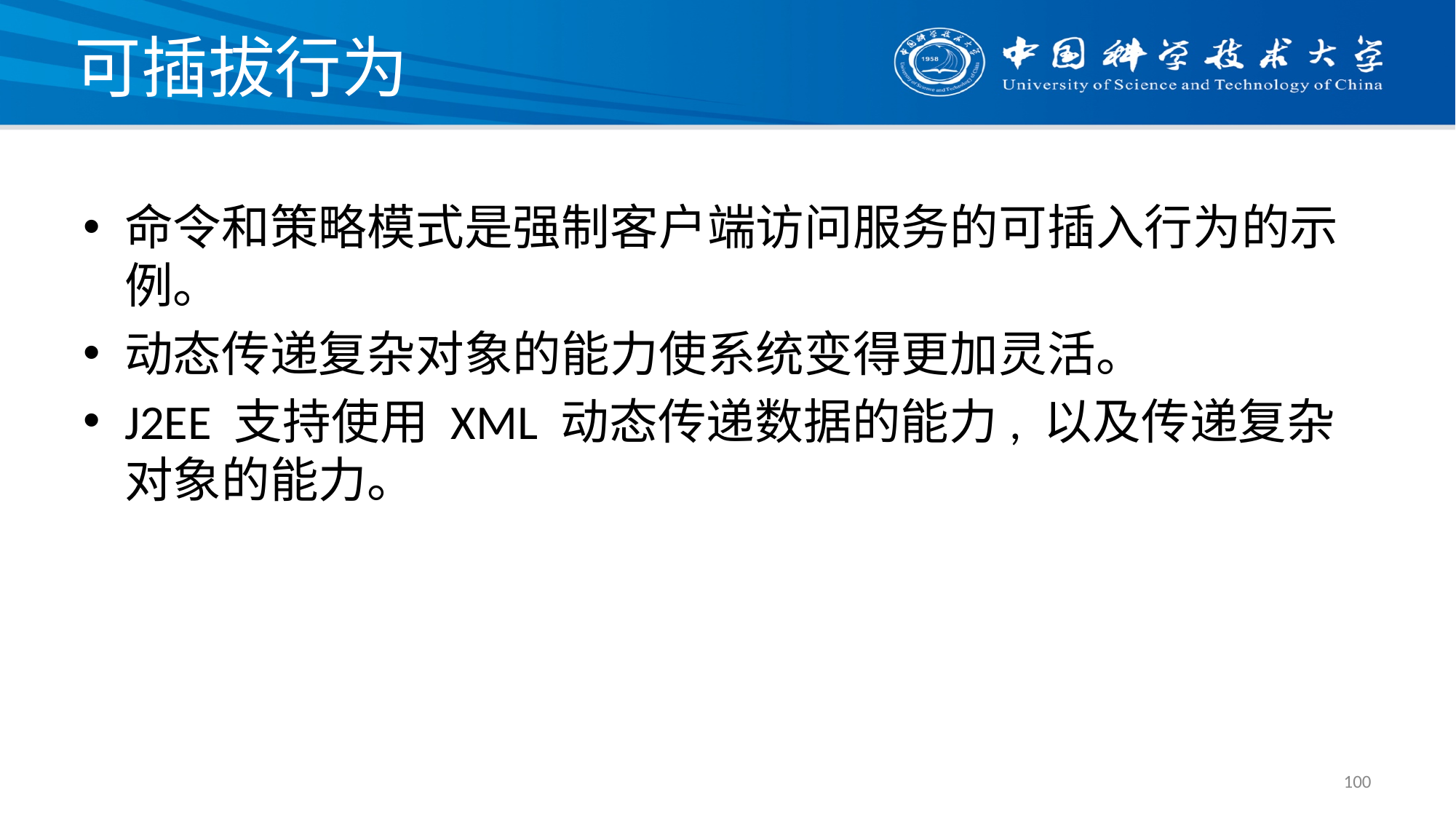

# 可插拔行为
命令和策略模式是强制客户端访问服务的可插入行为的示例。
动态传递复杂对象的能力使系统变得更加灵活。
J2EE 支持使用 XML 动态传递数据的能力, 以及传递复杂对象的能力。
100